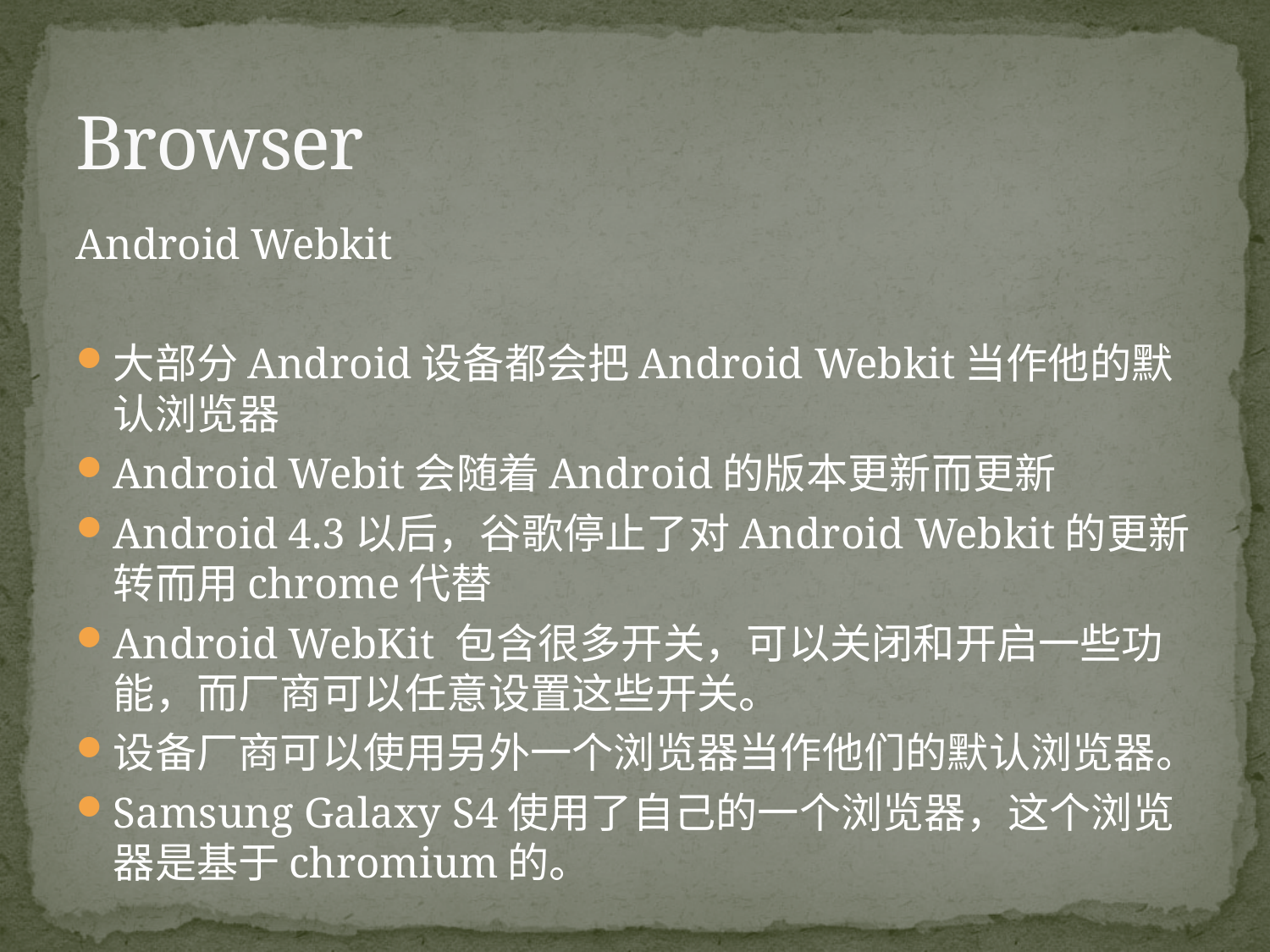

# Browser
Android Webkit

大部分Android设备都会把Android Webkit当作他的默认浏览器
Android Webit会随着Android的版本更新而更新
Android 4.3以后，谷歌停止了对Android Webkit的更新转而用chrome代替
Android WebKit 包含很多开关，可以关闭和开启一些功能，而厂商可以任意设置这些开关。
设备厂商可以使用另外一个浏览器当作他们的默认浏览器。
Samsung Galaxy S4使用了自己的一个浏览器，这个浏览器是基于chromium的。